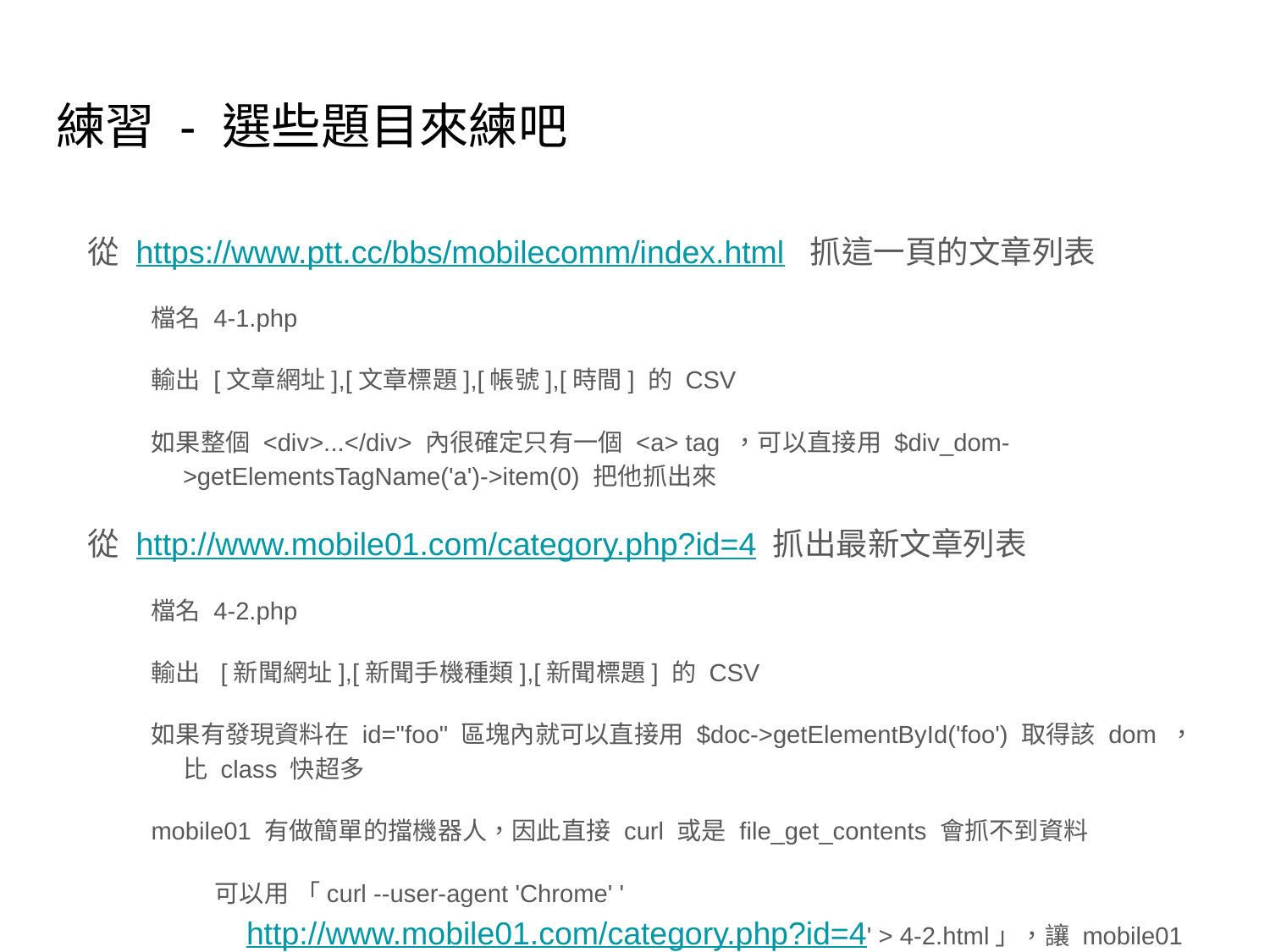

# 練習 - 選些題目來練吧
從 https://www.ptt.cc/bbs/mobilecomm/index.html  抓這一頁的文章列表
檔名 4-1.php
輸出 [文章網址],[文章標題],[帳號],[時間] 的 CSV
如果整個 <div>...</div> 內很確定只有一個 <a> tag ，可以直接用 $div_dom->getElementsTagName('a')->item(0) 把他抓出來
從 http://www.mobile01.com/category.php?id=4 抓出最新文章列表
檔名 4-2.php
輸出  [新聞網址],[新聞手機種類],[新聞標題] 的 CSV
如果有發現資料在 id="foo" 區塊內就可以直接用 $doc->getElementById('foo') 取得該 dom ，比 class 快超多
mobile01 有做簡單的擋機器人，因此直接 curl 或是 file_get_contents 會抓不到資料
可以用 「curl --user-agent 'Chrome' 'http://www.mobile01.com/category.php?id=4' > 4-2.html」，讓 mobile01 以為這是來自 chrome 瀏覽器...
後面會再教到程式中怎麼處理